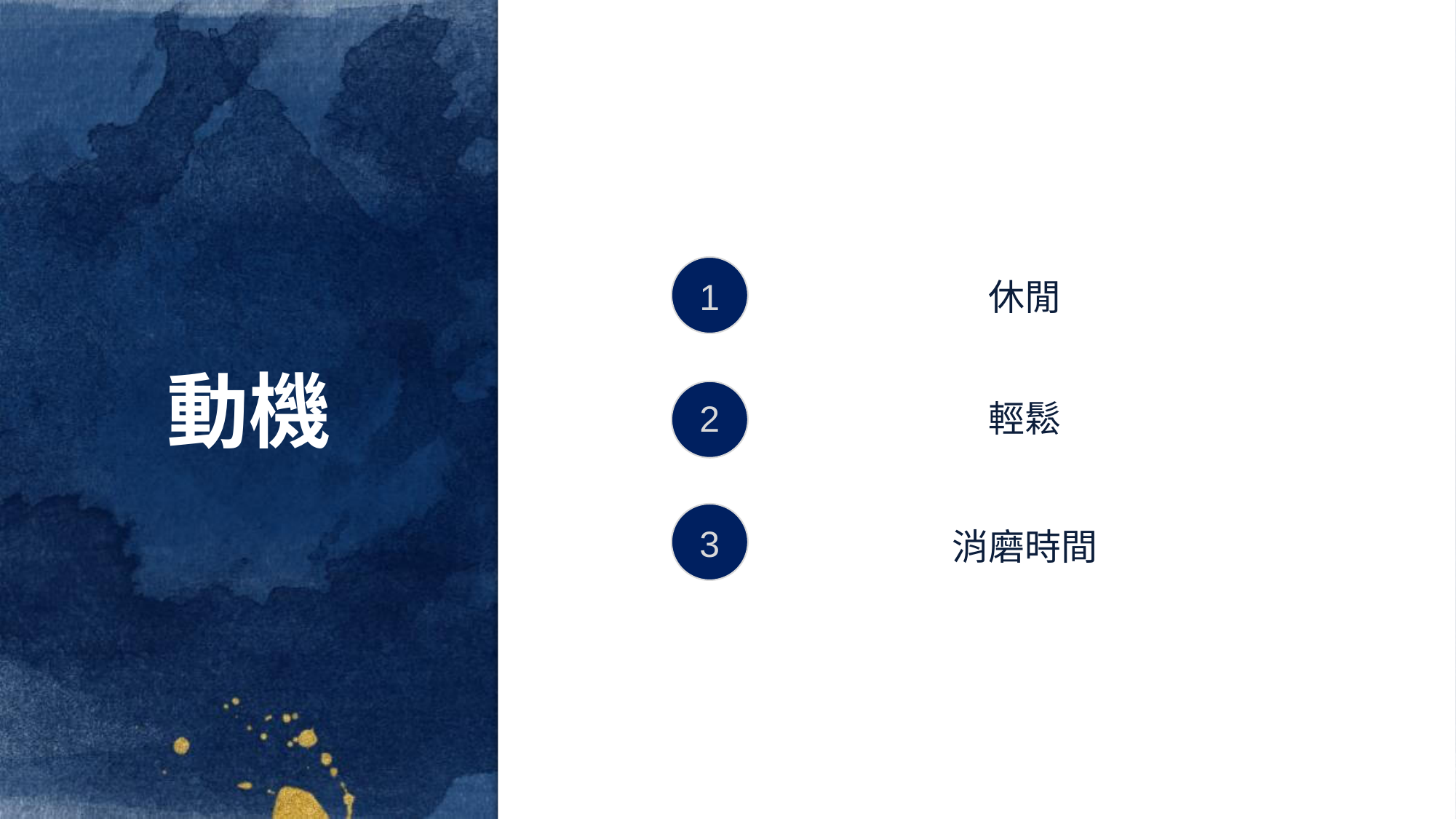

e7d195523061f1c0c2b73831c94a3edc981f60e396d3e182073EE1468018468A7F192AE5E5CD515B6C3125F8AF6E4EE646174E8CF0B46FD19828DCE8CDA3B3A044A74F0E769C5FA8CB87AB6FC303C8BA3785FAC64AF5424785C80615233B8BFBBF93FB15EF9F2842CC31512510A59567CDFC09C4B330B78657F3B5013869B76B2251005608998399849F59FA1FABB539

休閒
1
動機

輕鬆
2

消磨時間
3